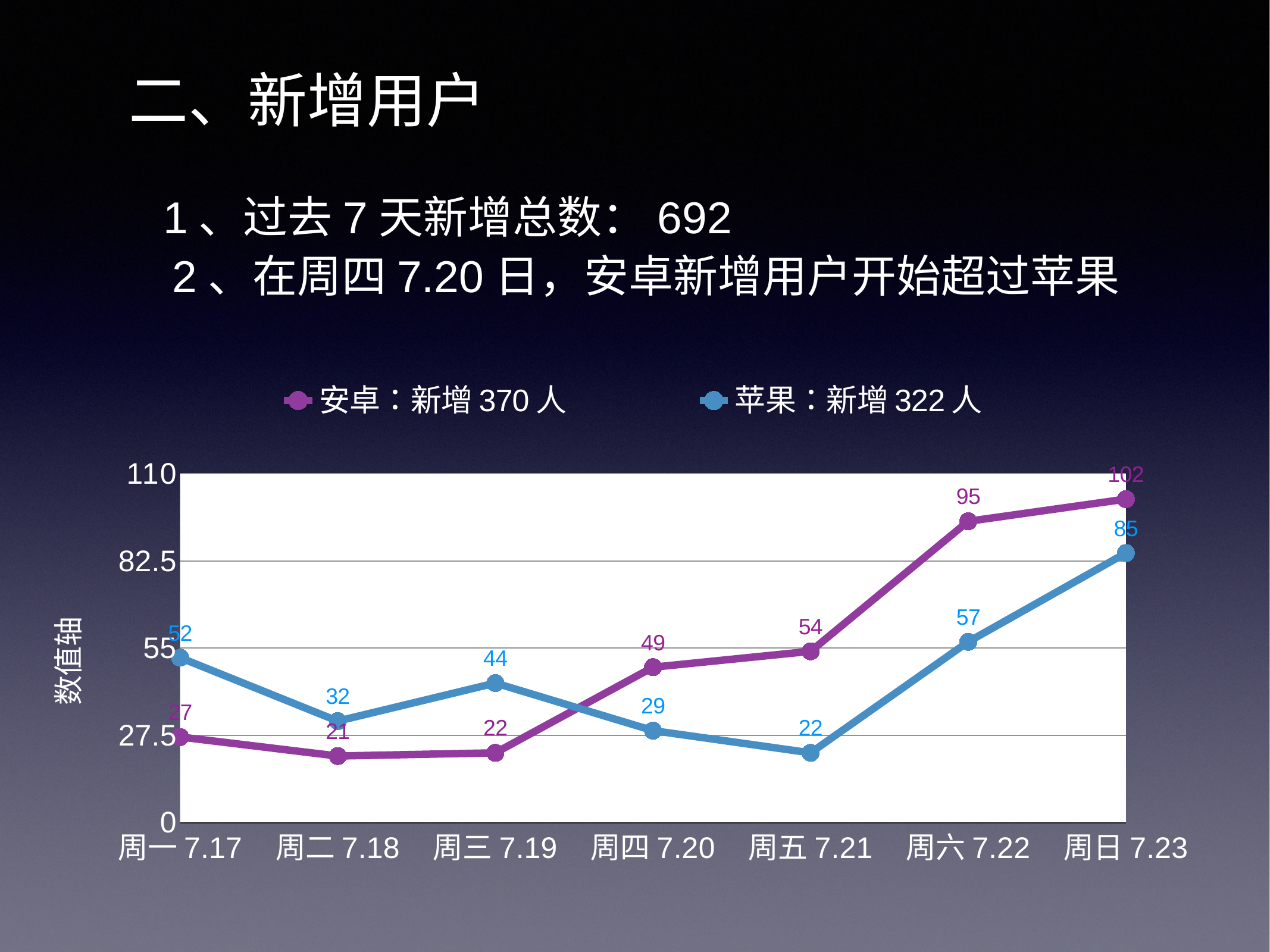

# 二、新增用户
1、过去7天新增总数：692
2、在周四7.20日，安卓新增用户开始超过苹果

### Chart

| Category | 安卓：新增370人 | 苹果：新增322人 |
|---|---|---|
| 周一7.17 | 27.0 | 52.0 |
| 周二7.18 | 21.0 | 32.0 |
| 周三7.19 | 22.0 | 44.0 |
| 周四7.20 | 49.0 | 29.0 |
| 周五7.21 | 54.0 | 22.0 |
| 周六7.22 | 95.0 | 57.0 |
| 周日7.23 | 102.0 | 85.0 |